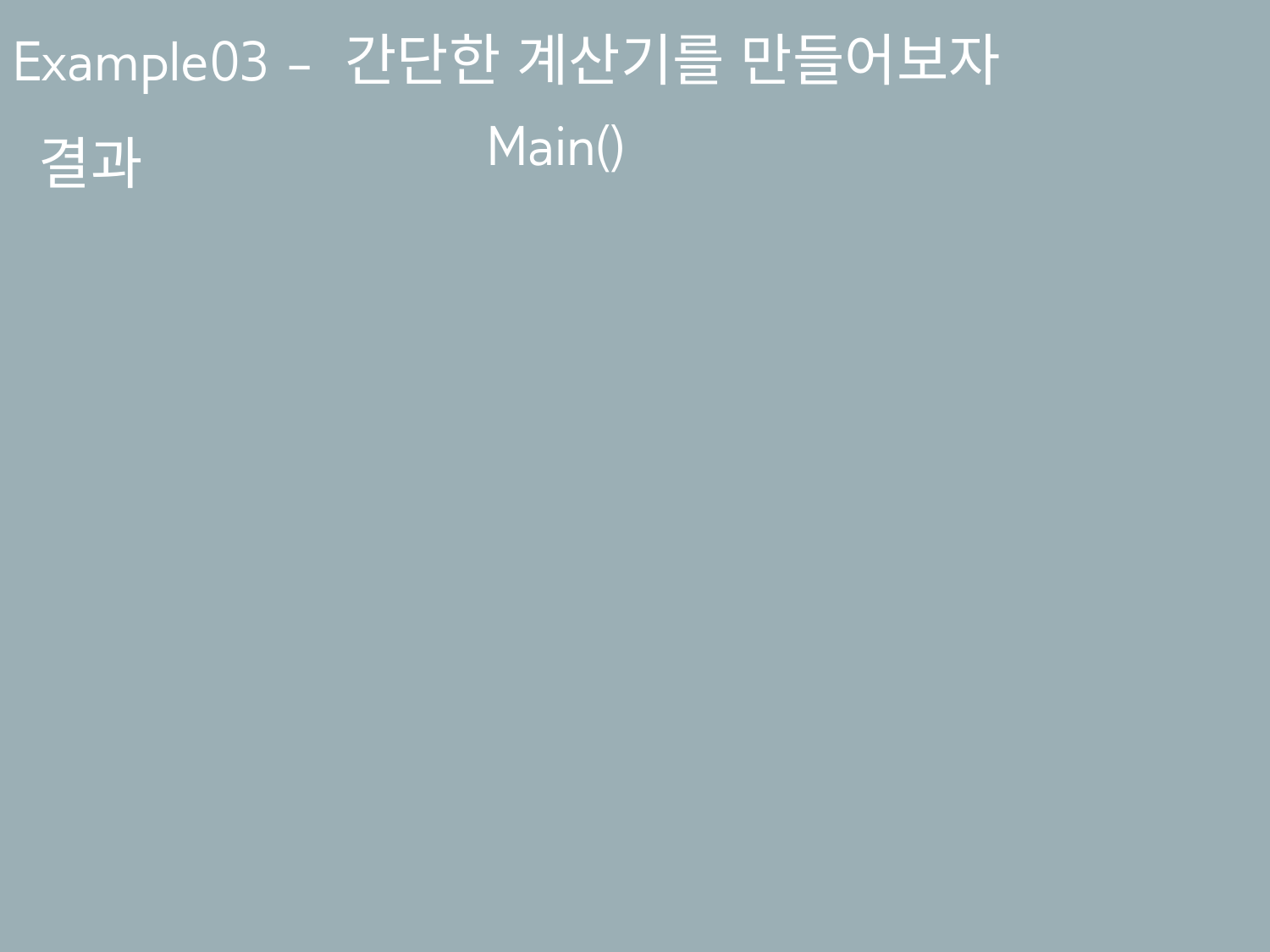

Example03 – 간단한 계산기를 만들어보자
Main()
결과